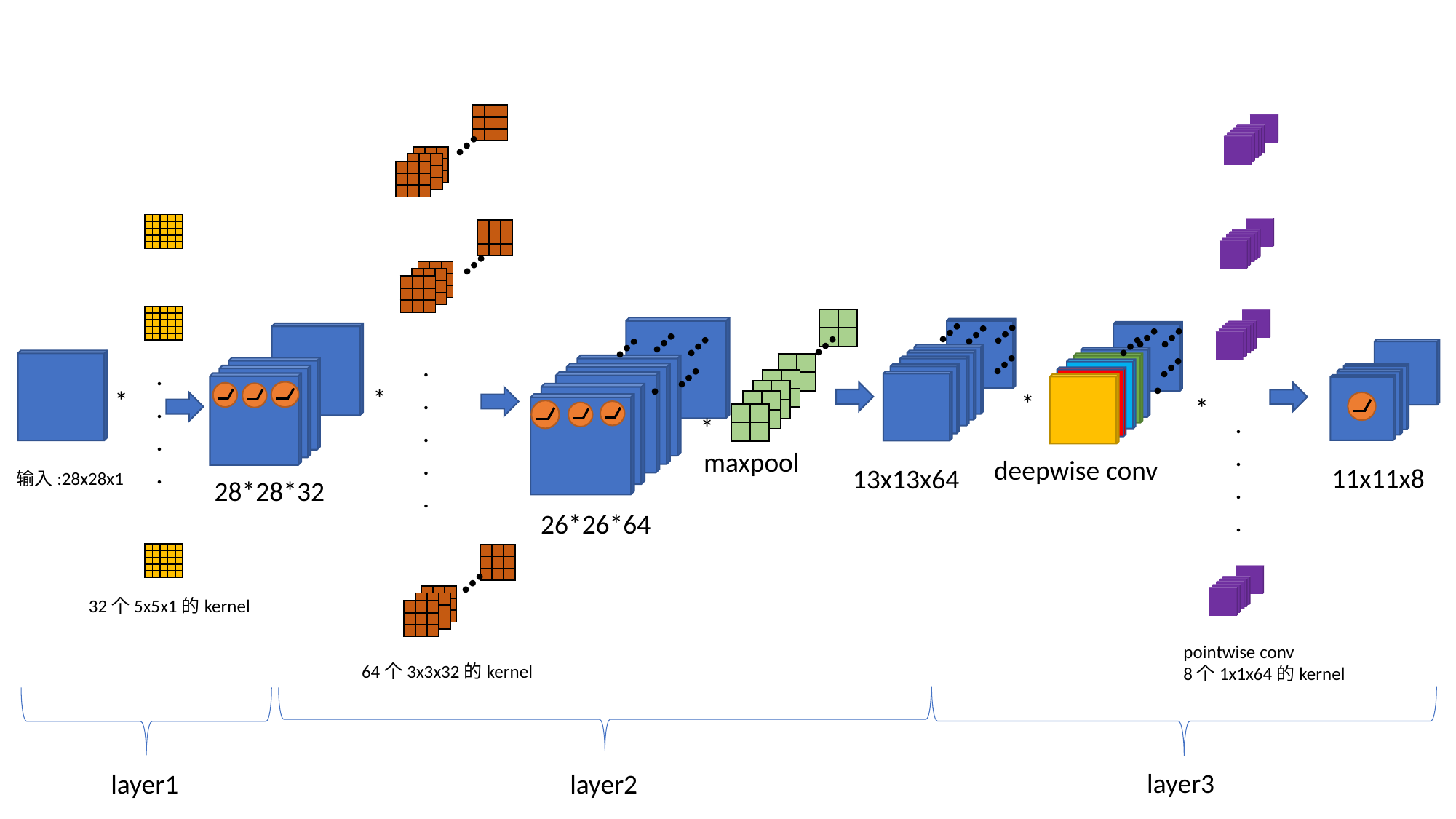

|  |  |  |
| --- | --- | --- |
|  |  |  |
|  |  |  |
…

|  |  |  |
| --- | --- | --- |
|  |  |  |
|  |  |  |
|  |  |  |
| --- | --- | --- |
|  |  |  |
|  |  |  |
|  |  |  |
| --- | --- | --- |
|  |  |  |
|  |  |  |
|  |  |  |  |  |
| --- | --- | --- | --- | --- |
|  |  |  |  |  |
|  |  |  |  |  |
|  |  |  |  |  |
|  |  |  |  |  |

|  |  |  |
| --- | --- | --- |
|  |  |  |
|  |  |  |
…
|  |  |  |
| --- | --- | --- |
|  |  |  |
|  |  |  |
|  |  |  |
| --- | --- | --- |
|  |  |  |
|  |  |  |
|  |  |  |
| --- | --- | --- |
|  |  |  |
|  |  |  |
…
…
….

…

…
…
…

…

…
…
….

…

|  |  |  |  |  |
| --- | --- | --- | --- | --- |
|  |  |  |  |  |
|  |  |  |  |  |
|  |  |  |  |  |
|  |  |  |  |  |

|  |  |
| --- | --- |
|  |  |
…

.
.
.
.
.

.
.
.
.
|  |  |
| --- | --- |
|  |  |
|  |  |
| --- | --- |
|  |  |
*
*
|  |  |
| --- | --- |
|  |  |
*

*

|  |  |
| --- | --- |
|  |  |

.
.
.
.

|  |  |
| --- | --- |
|  |  |
*
maxpool
deepwise conv
11x11x8
13x13x64
输入:28x28x1

28*28*32
26*26*64
|  |  |  |  |  |
| --- | --- | --- | --- | --- |
|  |  |  |  |  |
|  |  |  |  |  |
|  |  |  |  |  |
|  |  |  |  |  |
|  |  |  |
| --- | --- | --- |
|  |  |  |
|  |  |  |
…

|  |  |  |
| --- | --- | --- |
|  |  |  |
|  |  |  |
32个5x5x1的kernel
|  |  |  |
| --- | --- | --- |
|  |  |  |
|  |  |  |

|  |  |  |
| --- | --- | --- |
|  |  |  |
|  |  |  |
pointwise conv
8个1x1x64的kernel
64个3x3x32的kernel
layer3
layer1
layer2